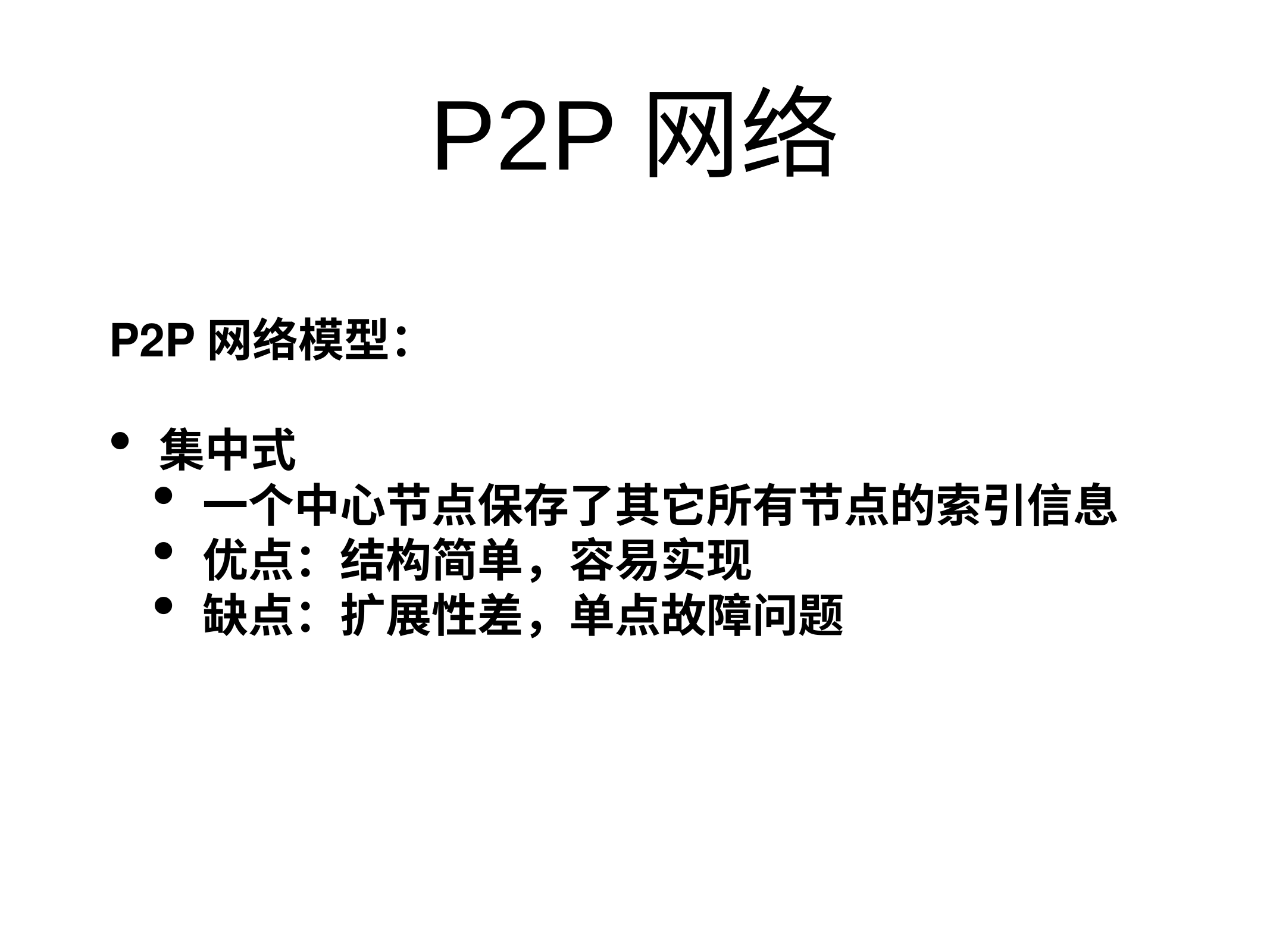

# P2P网络
P2P网络模型：

集中式
一个中心节点保存了其它所有节点的索引信息
优点：结构简单，容易实现
缺点：扩展性差，单点故障问题